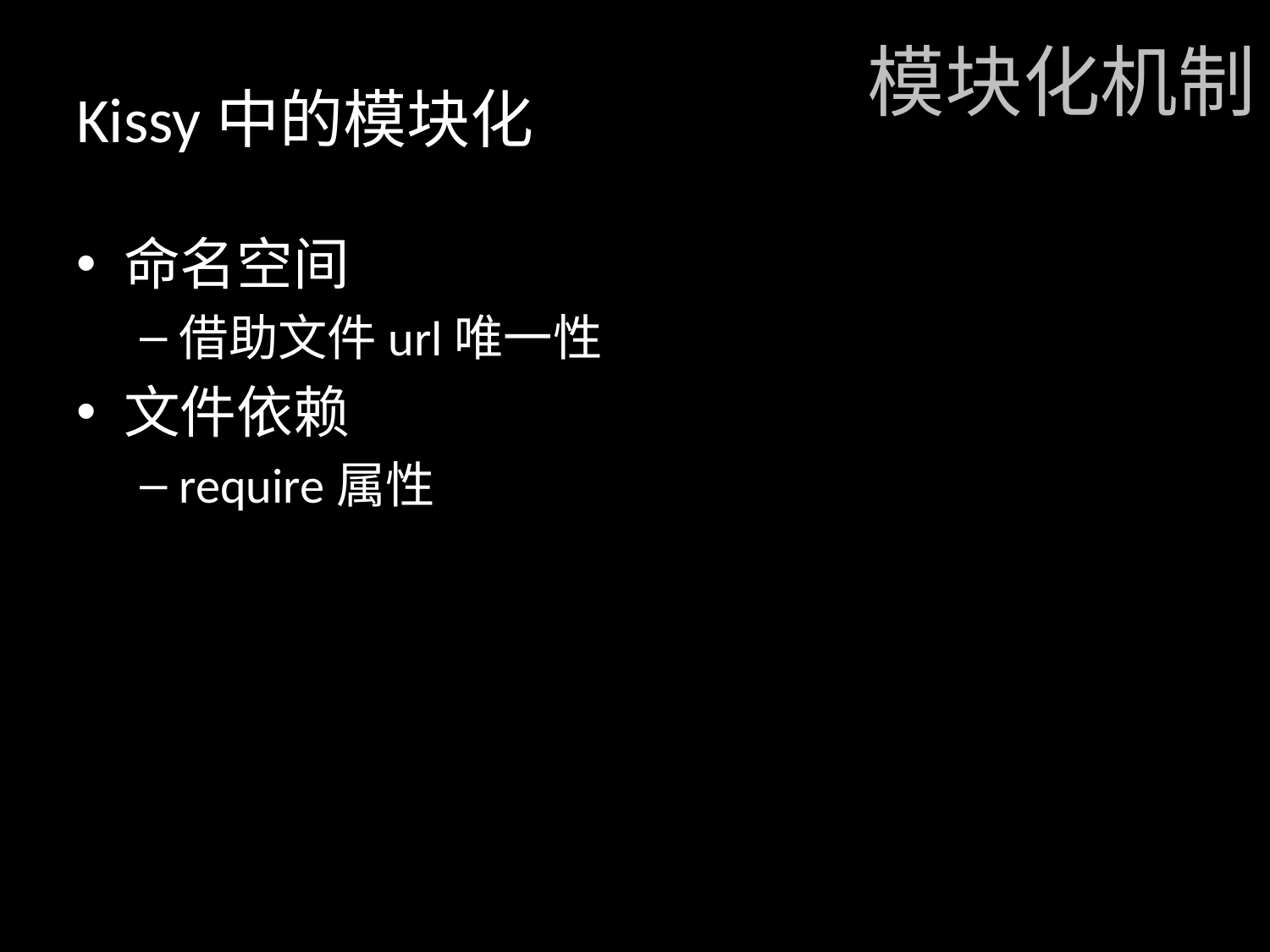

模块化机制
# Kissy中的模块化
命名空间
借助文件url唯一性
文件依赖
require属性